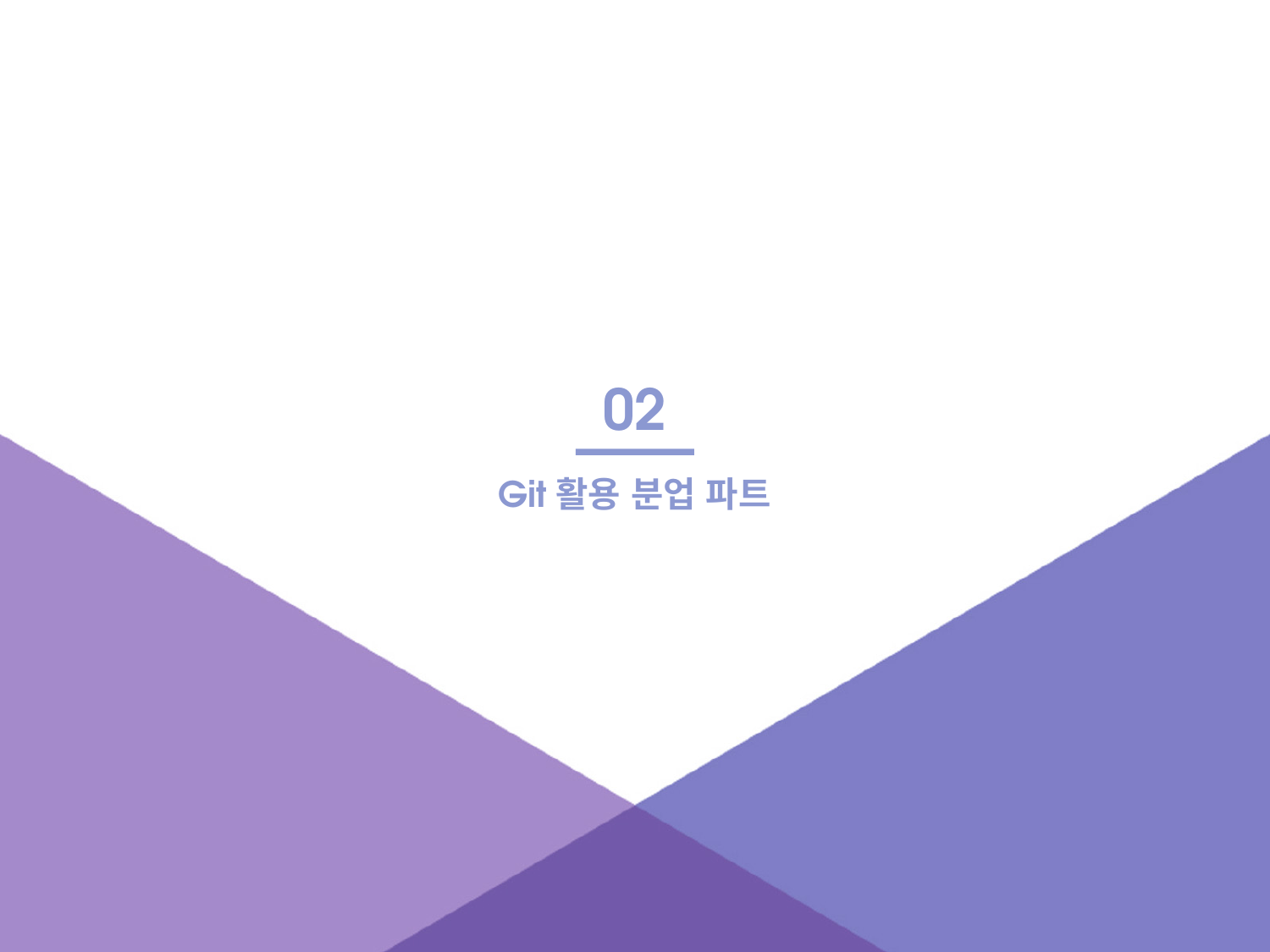

Insert text here
 Insert text here
 Insert text here
 Insert text here
 Insert text here
02

Git활용 분업 파트